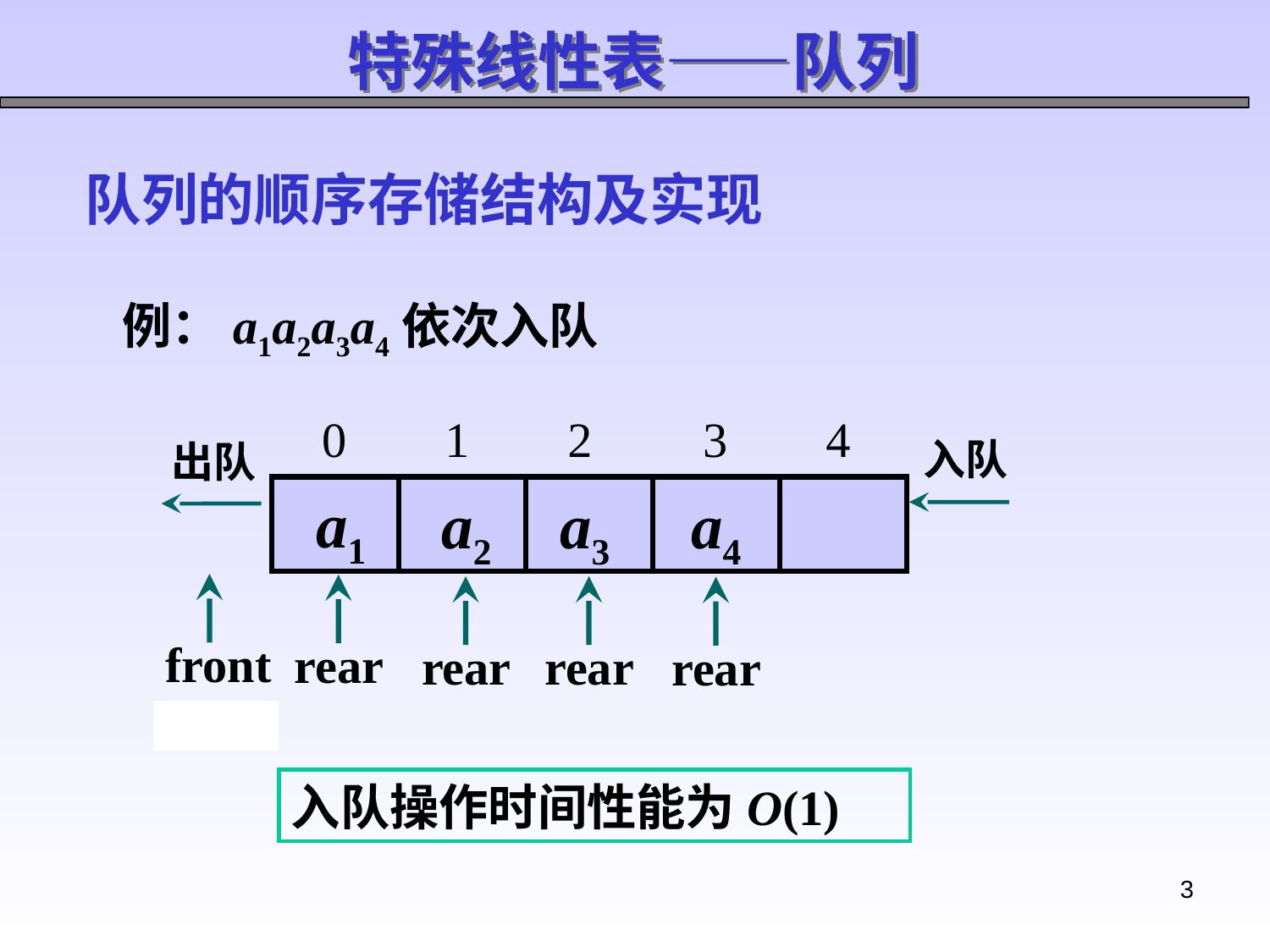

特殊线性表——队列
队列的顺序存储结构及实现
例：a1a2a3a4依次入队
0        1        2         3        4
入队
出队

a1
a2
a3
a4

front rear

rear

rear

rear

rear

入队操作时间性能为O(1)
3